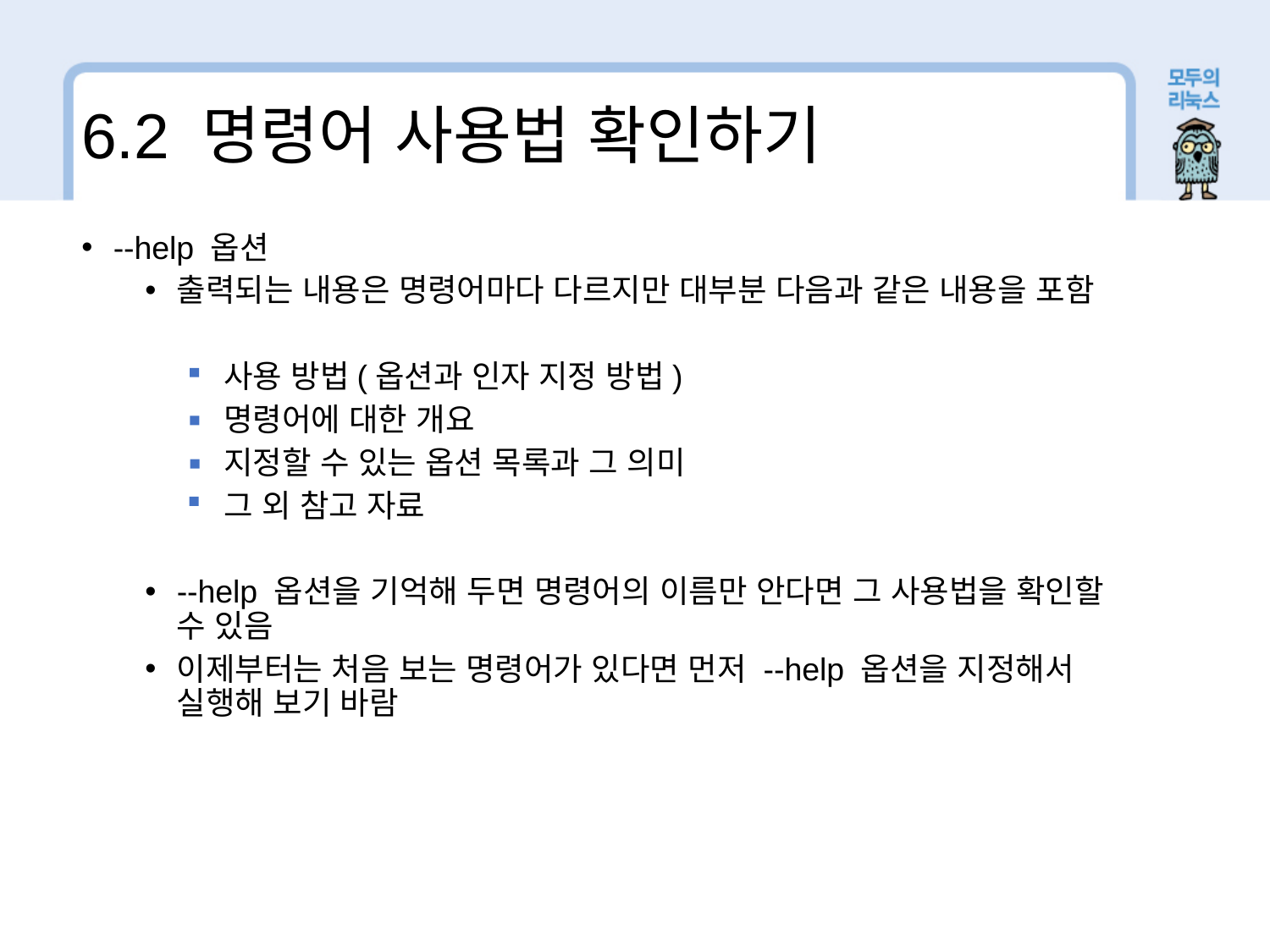

6.2 명령어 사용법 확인하기
--help 옵션
출력되는 내용은 명령어마다 다르지만 대부분 다음과 같은 내용을 포함

        사용 방법(옵션과 인자 지정 방법)
        명령어에 대한 개요
        지정할 수 있는 옵션 목록과 그 의미
        그 외 참고 자료

--help 옵션을 기억해 두면 명령어의 이름만 안다면 그 사용법을 확인할 수 있음
이제부터는 처음 보는 명령어가 있다면 먼저 --help 옵션을 지정해서 실행해 보기 바람